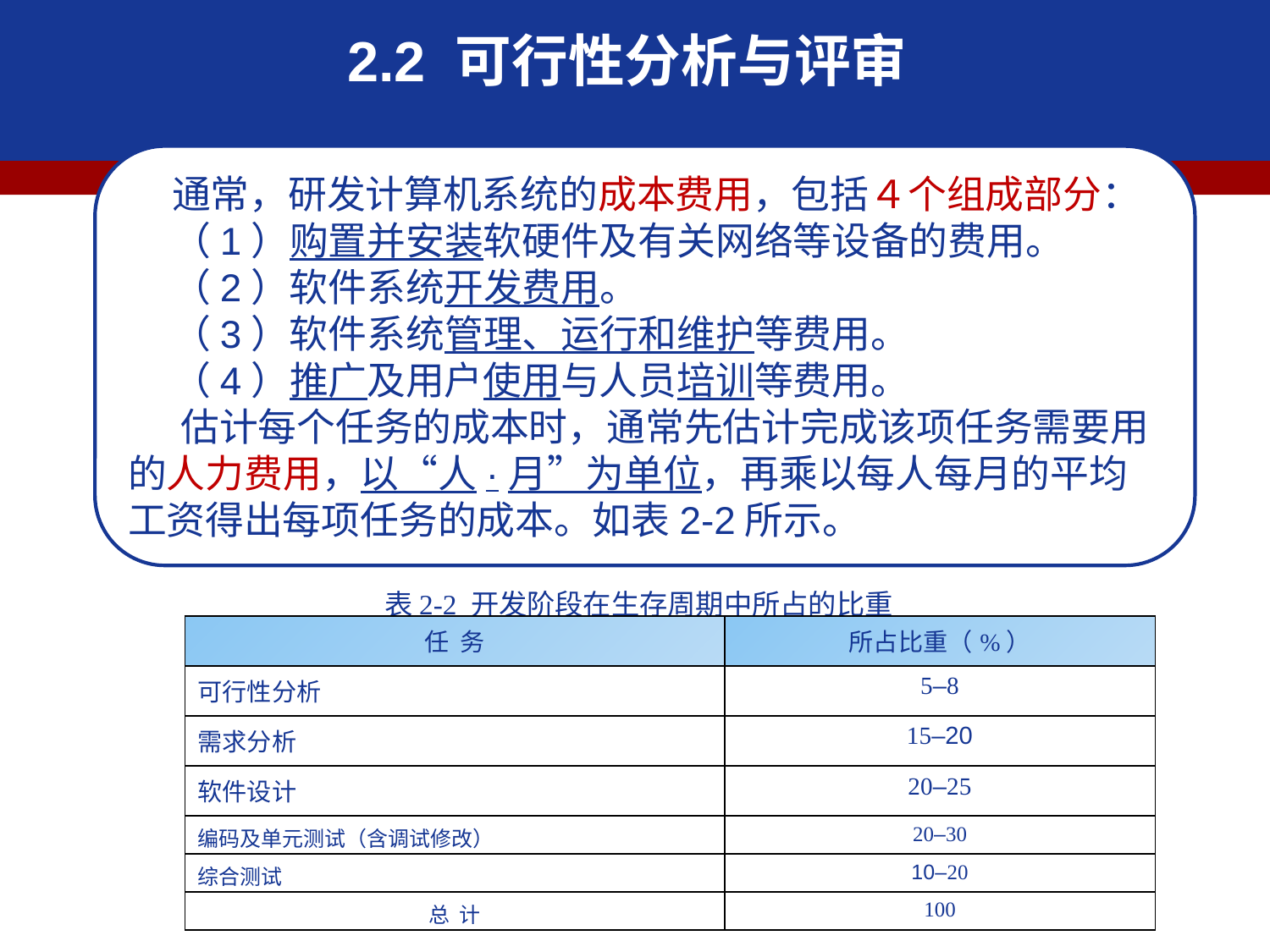

2.2 可行性分析与评审
    通常，研发计算机系统的成本费用，包括４个组成部分：
    （1）购置并安装软硬件及有关网络等设备的费用。
    （2）软件系统开发费用。
    （3）软件系统管理、运行和维护等费用。
    （4）推广及用户使用与人员培训等费用。
     估计每个任务的成本时，通常先估计完成该项任务需要用的人力费用，以“人·月”为单位，再乘以每人每月的平均工资得出每项任务的成本。如表2-2所示。
表2-2 开发阶段在生存周期中所占的比重
| 任 务 | 所占比重（%） |
| --- | --- |
| 可行性分析 | 5–8 |
| 需求分析 | 15–20 |
| 软件设计 | 20–25 |
| 编码及单元测试（含调试修改） | 20–30 |
| --- | --- |
| 综合测试 | 10–20 |
| 总 计 | 100 |